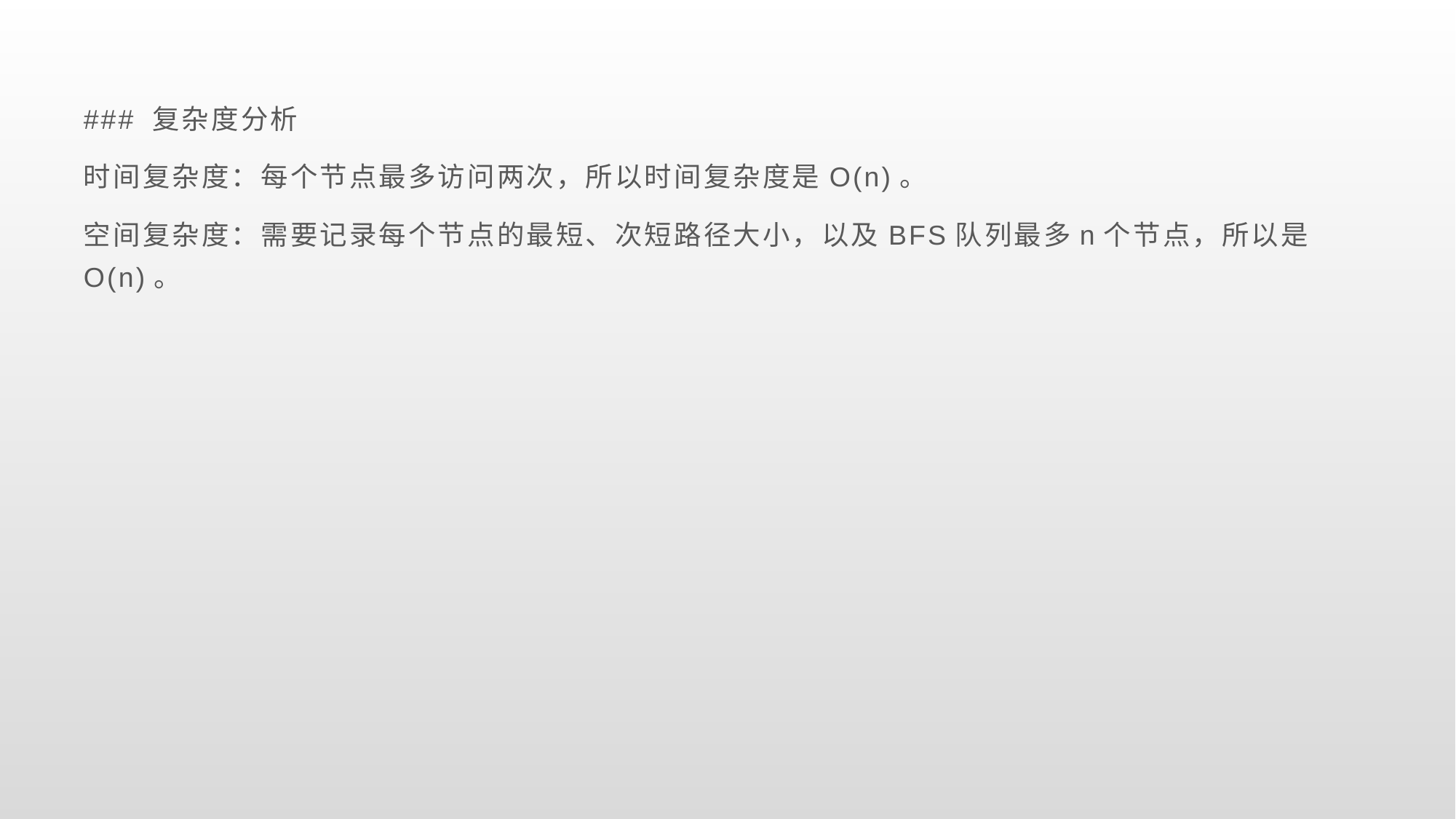

### 复杂度分析
时间复杂度：每个节点最多访问两次，所以时间复杂度是O(n)。
空间复杂度：需要记录每个节点的最短、次短路径大小，以及BFS队列最多n个节点，所以是O(n)。